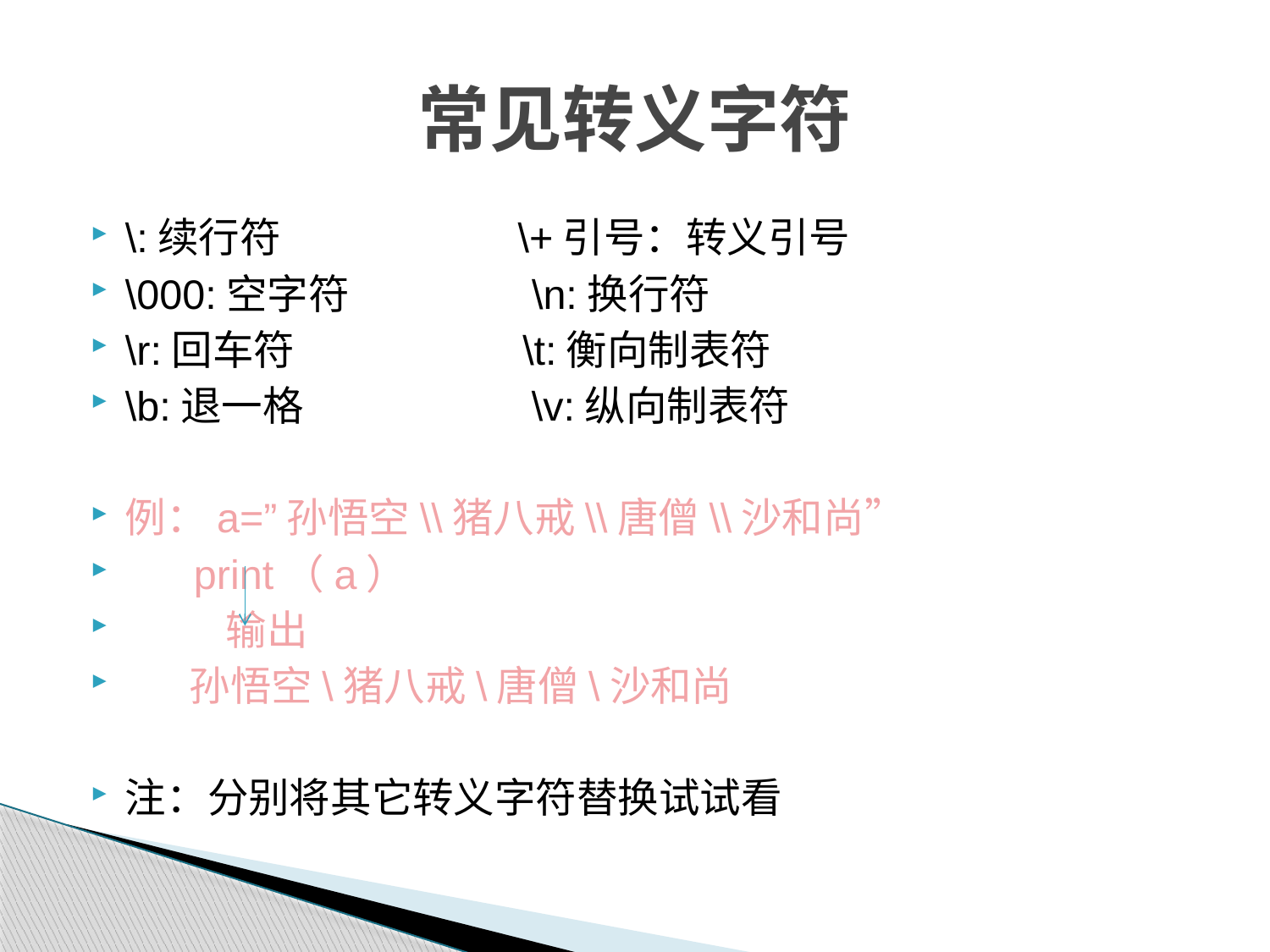

# 常见转义字符
\:续行符                         \+引号：转义引号
\000:空字符                   \n:换行符
\r:回车符                        \t:衡向制表符
\b:退一格                        \v:纵向制表符

例：a=”孙悟空\\猪八戒\\唐僧\\沙和尚”
      print（a）
          输出
      孙悟空\猪八戒\唐僧\沙和尚

注：分别将其它转义字符替换试试看